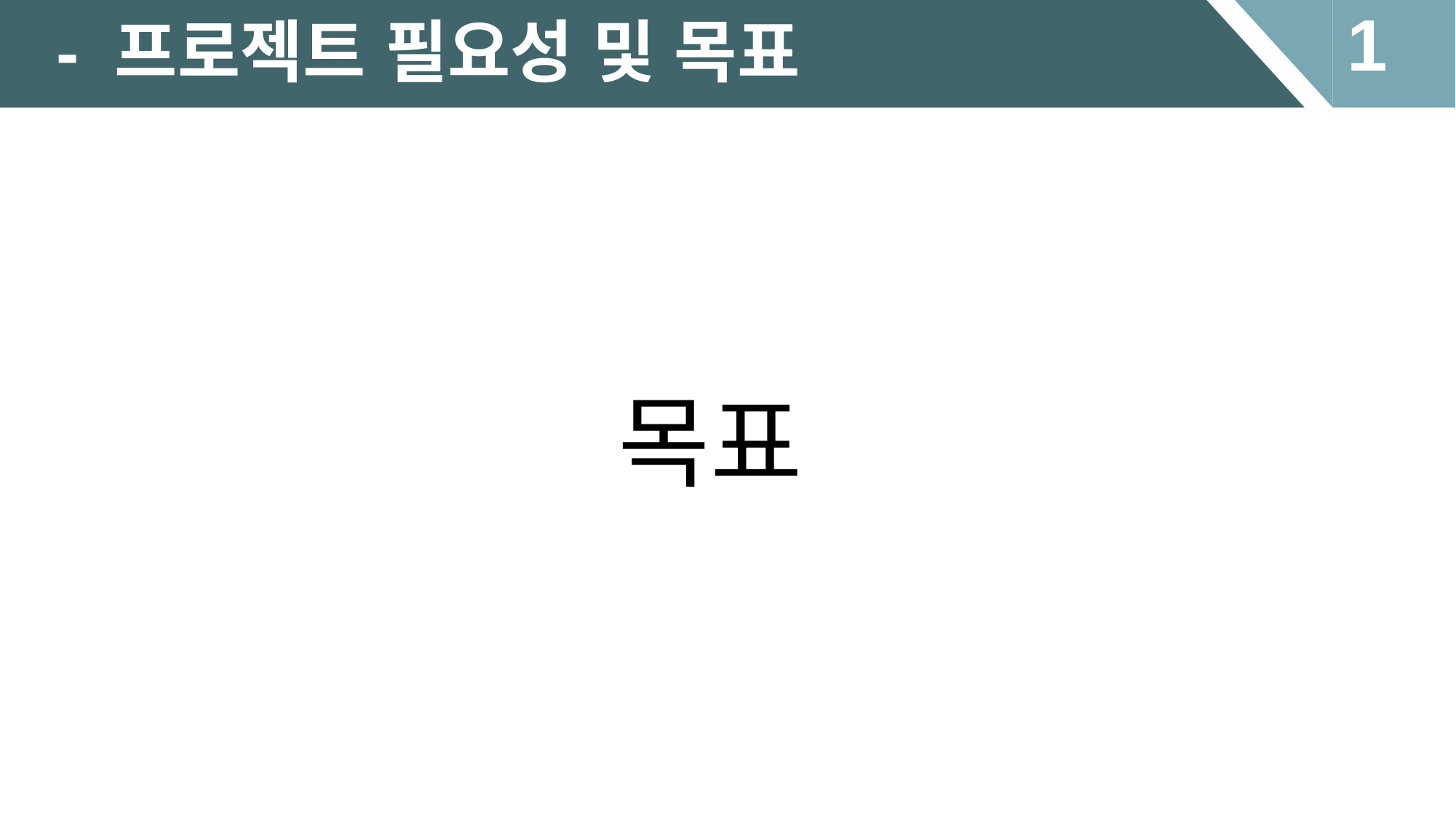

1

- 프로젝트 필요성 및 목표
목표